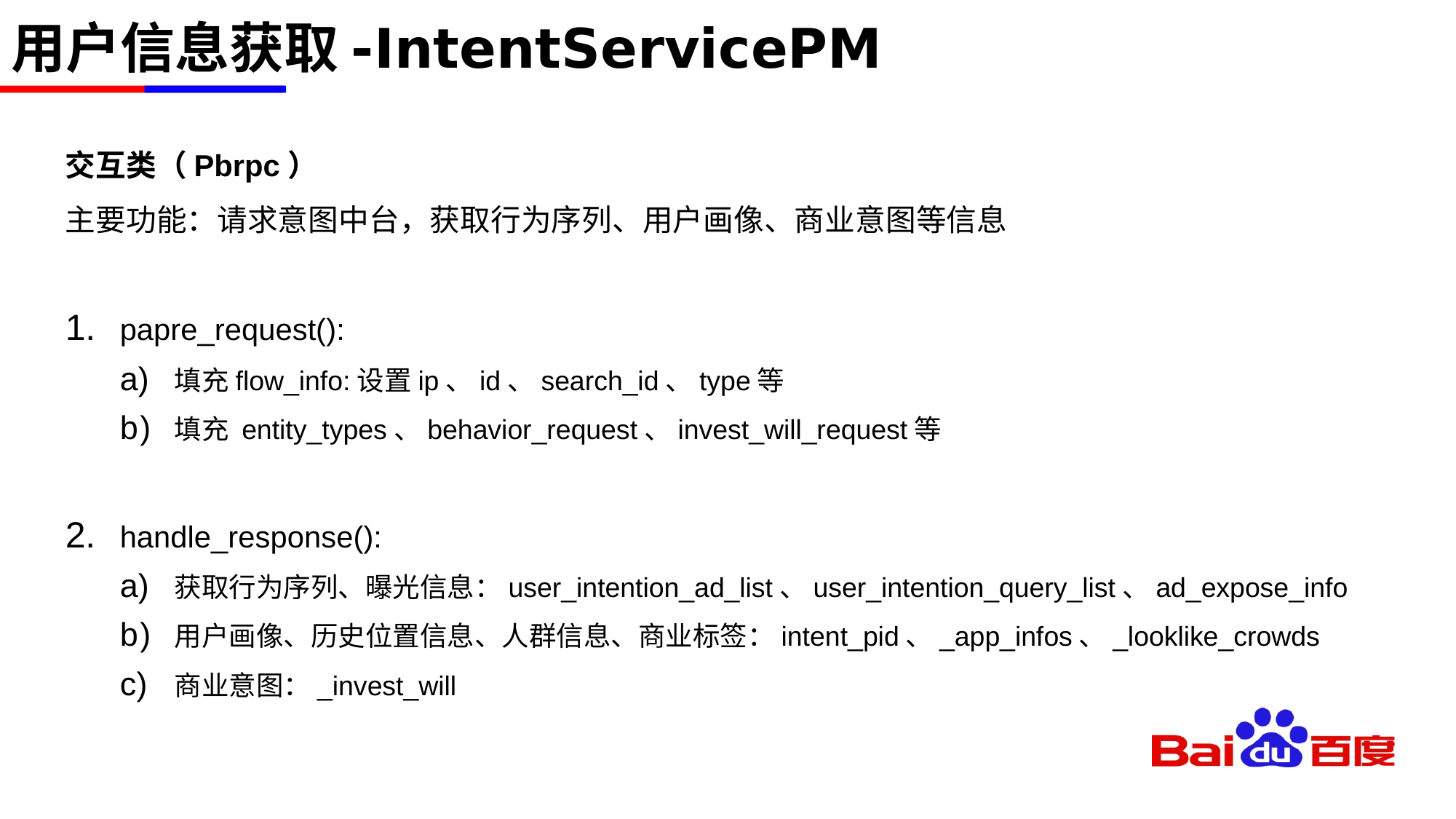

# 用户信息获取-IntentServicePM
交互类（Pbrpc）
主要功能：请求意图中台，获取行为序列、用户画像、商业意图等信息

papre_request():
填充flow_info:设置ip、id、search_id、type等
填充 entity_types、behavior_request、invest_will_request等

handle_response():
获取行为序列、曝光信息：user_intention_ad_list、user_intention_query_list、ad_expose_info
用户画像、历史位置信息、人群信息、商业标签：intent_pid、_app_infos、_looklike_crowds
商业意图：_invest_will